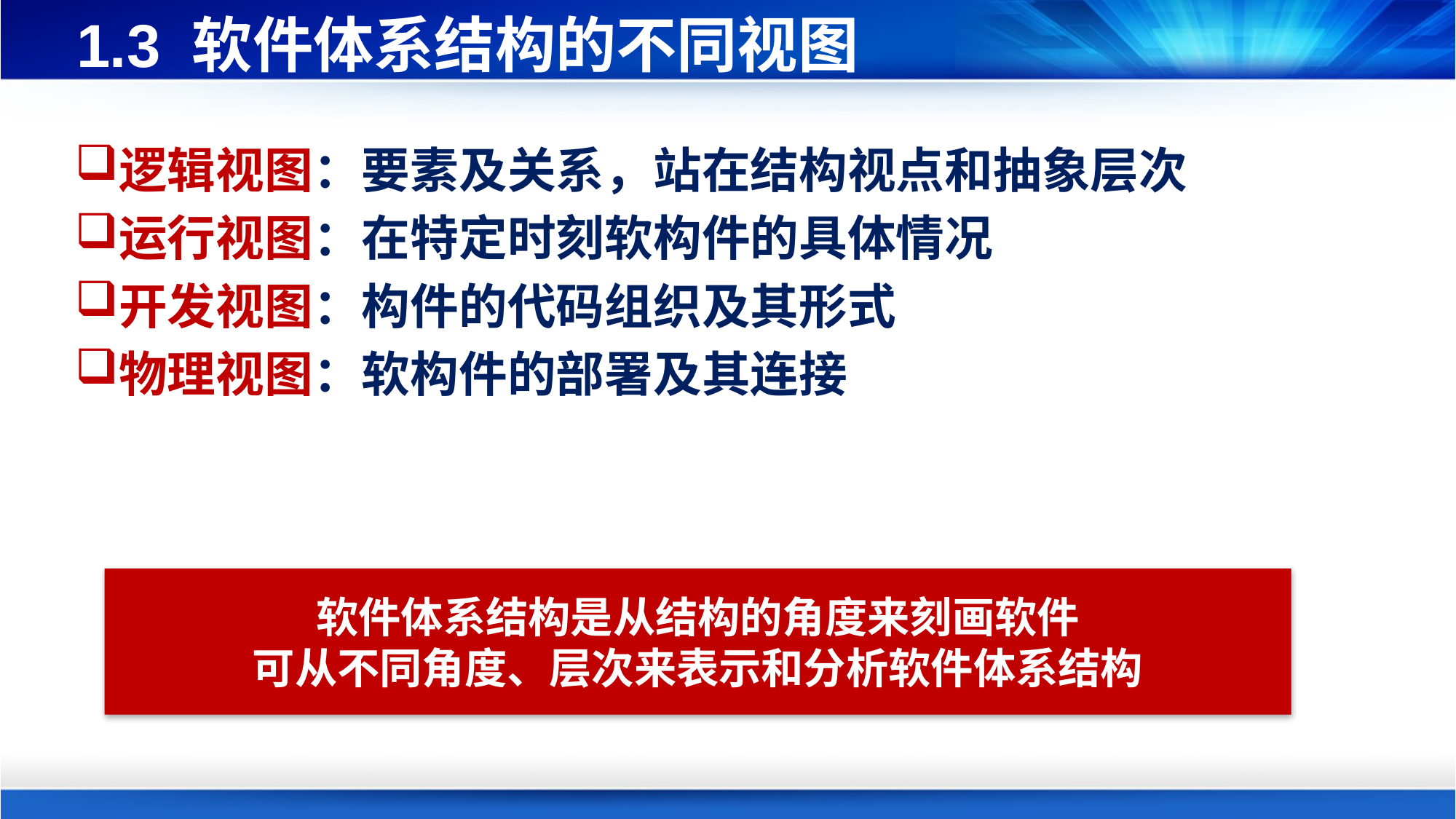

# 1.3 软件体系结构的不同视图
逻辑视图：要素及关系，站在结构视点和抽象层次
运行视图：在特定时刻软构件的具体情况
开发视图：构件的代码组织及其形式
物理视图：软构件的部署及其连接
软件体系结构是从结构的角度来刻画软件
可从不同角度、层次来表示和分析软件体系结构